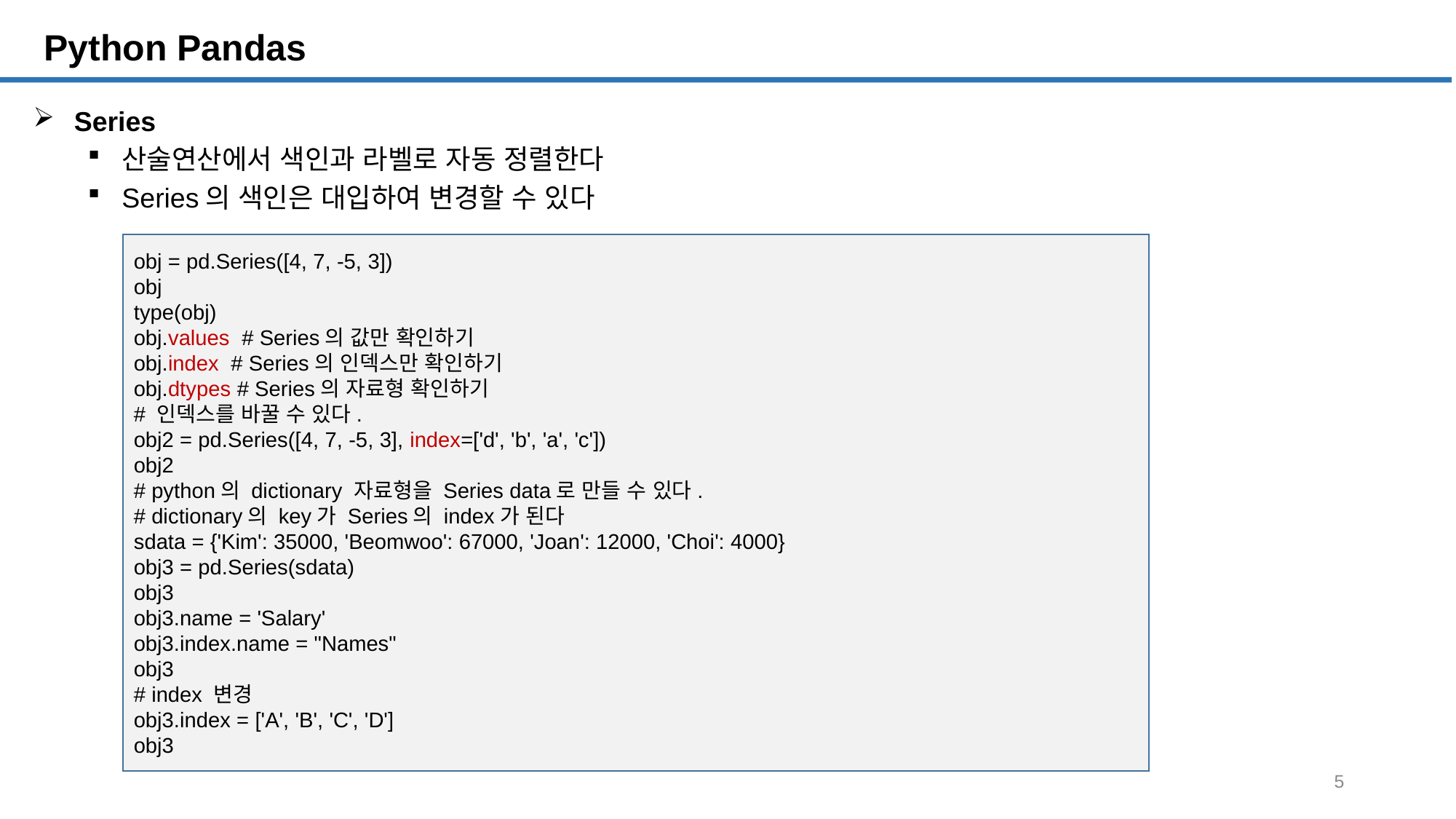

SQL 튜닝 개요
# Python Pandas

Series
산술연산에서 색인과 라벨로 자동 정렬한다
Series의 색인은 대입하여 변경할 수 있다
obj = pd.Series([4, 7, -5, 3])
obj
type(obj)
obj.values  # Series의 값만 확인하기
obj.index  # Series의 인덱스만 확인하기
obj.dtypes # Series의 자료형 확인하기
# 인덱스를 바꿀 수 있다.
obj2 = pd.Series([4, 7, -5, 3], index=['d', 'b', 'a', 'c'])
obj2
# python의 dictionary 자료형을 Series data로 만들 수 있다.
# dictionary의 key가 Series의 index가 된다
sdata = {'Kim': 35000, 'Beomwoo': 67000, 'Joan': 12000, 'Choi': 4000}
obj3 = pd.Series(sdata)
obj3
obj3.name = 'Salary'
obj3.index.name = "Names"
obj3
# index 변경
obj3.index = ['A', 'B', 'C', 'D']
obj3
5